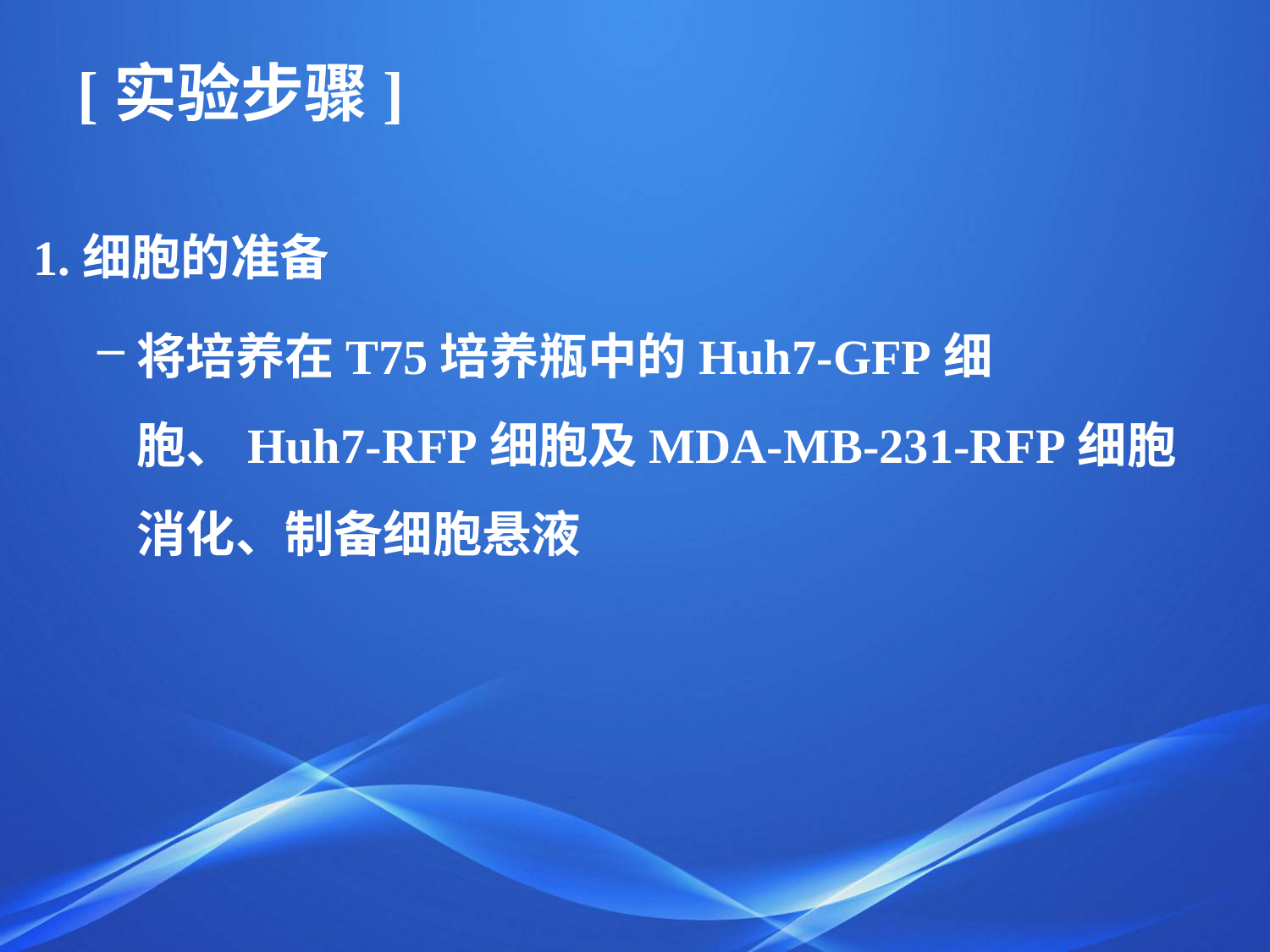

# [实验步骤]
1.细胞的准备
将培养在T75培养瓶中的Huh7-GFP细胞、Huh7-RFP细胞及MDA-MB-231-RFP细胞消化、制备细胞悬液